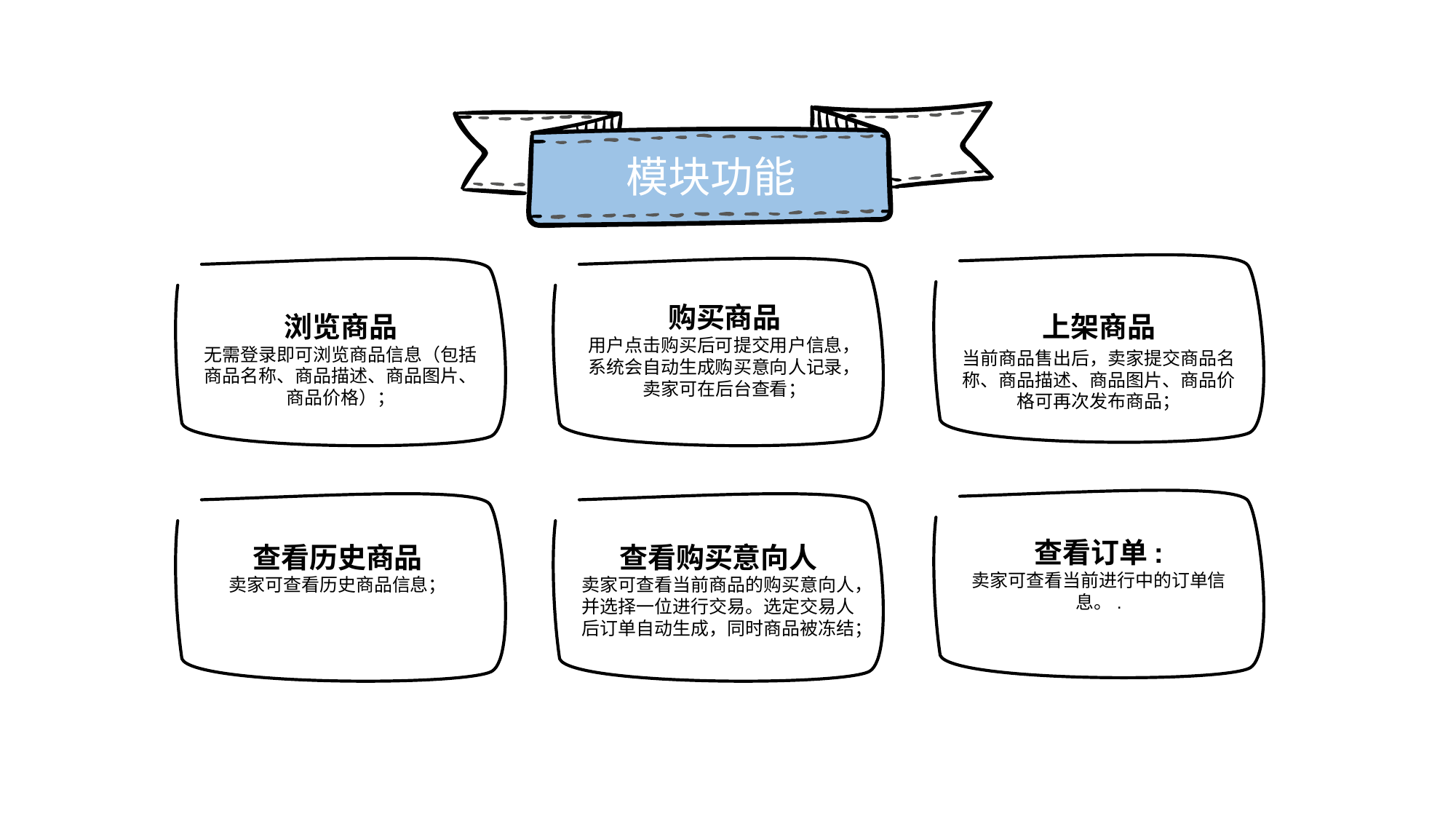

模块功能

购买商品
用户点击购买后可提交用户信息，系统会自动生成购买意向人记录，卖家可在后台查看；
浏览商品
无需登录即可浏览商品信息（包括商品名称、商品描述、商品图片、商品价格）；
上架商品
当前商品售出后，卖家提交商品名称、商品描述、商品图片、商品价格可再次发布商品；

查看订单:
卖家可查看当前进行中的订单信息。.
查看购买意向人
卖家可查看当前商品的购买意向人，并选择一位进行交易。选定交易人后订单自动生成，同时商品被冻结；
查看历史商品
卖家可查看历史商品信息；